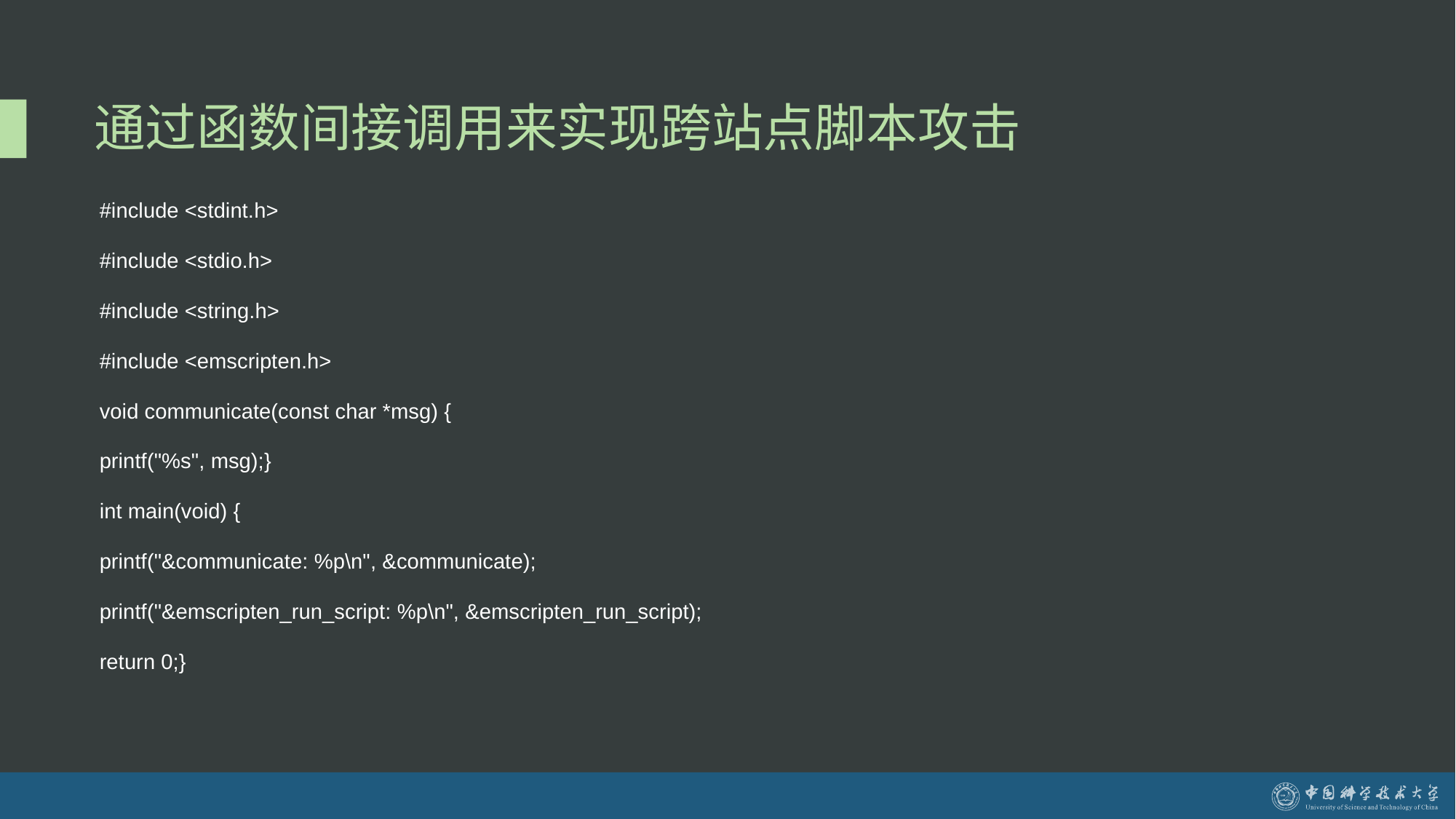

# 通过函数间接调用来实现跨站点脚本攻击
#include <stdint.h>
#include <stdio.h>
#include <string.h>
#include <emscripten.h>
void communicate(const char *msg) {
printf("%s", msg);}
int main(void) {
printf("&communicate: %p\n", &communicate);
printf("&emscripten_run_script: %p\n", &emscripten_run_script);
return 0;}